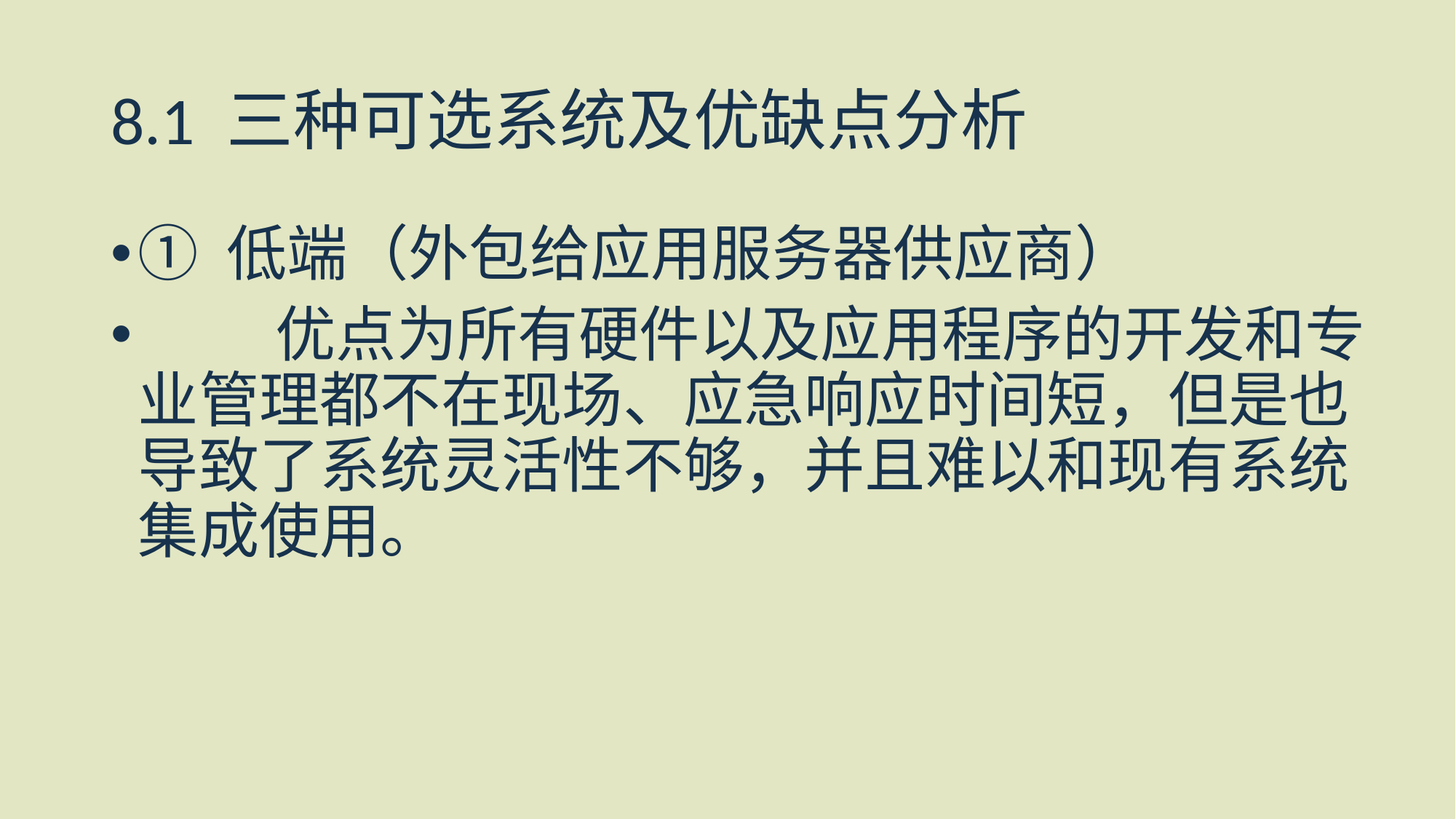

# 8.1 三种可选系统及优缺点分析
① 低端（外包给应用服务器供应商）
         优点为所有硬件以及应用程序的开发和专业管理都不在现场、应急响应时间短，但是也导致了系统灵活性不够，并且难以和现有系统集成使用。